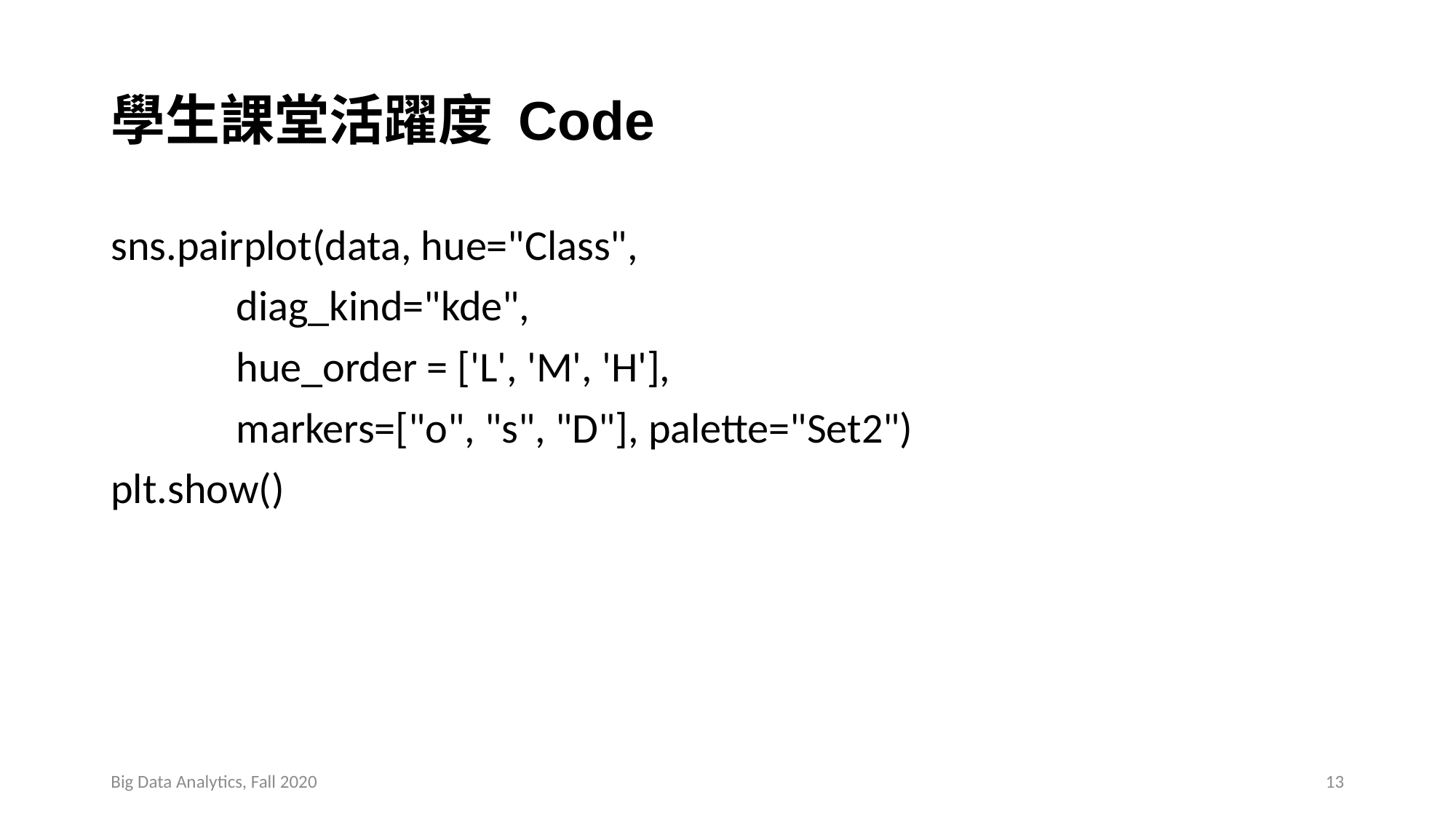

# 學生課堂活躍度 Code
sns.pairplot(data, hue="Class",
             diag_kind="kde",
             hue_order = ['L', 'M', 'H'],
             markers=["o", "s", "D"], palette="Set2")
plt.show()
Big Data Analytics, Fall 2020
13